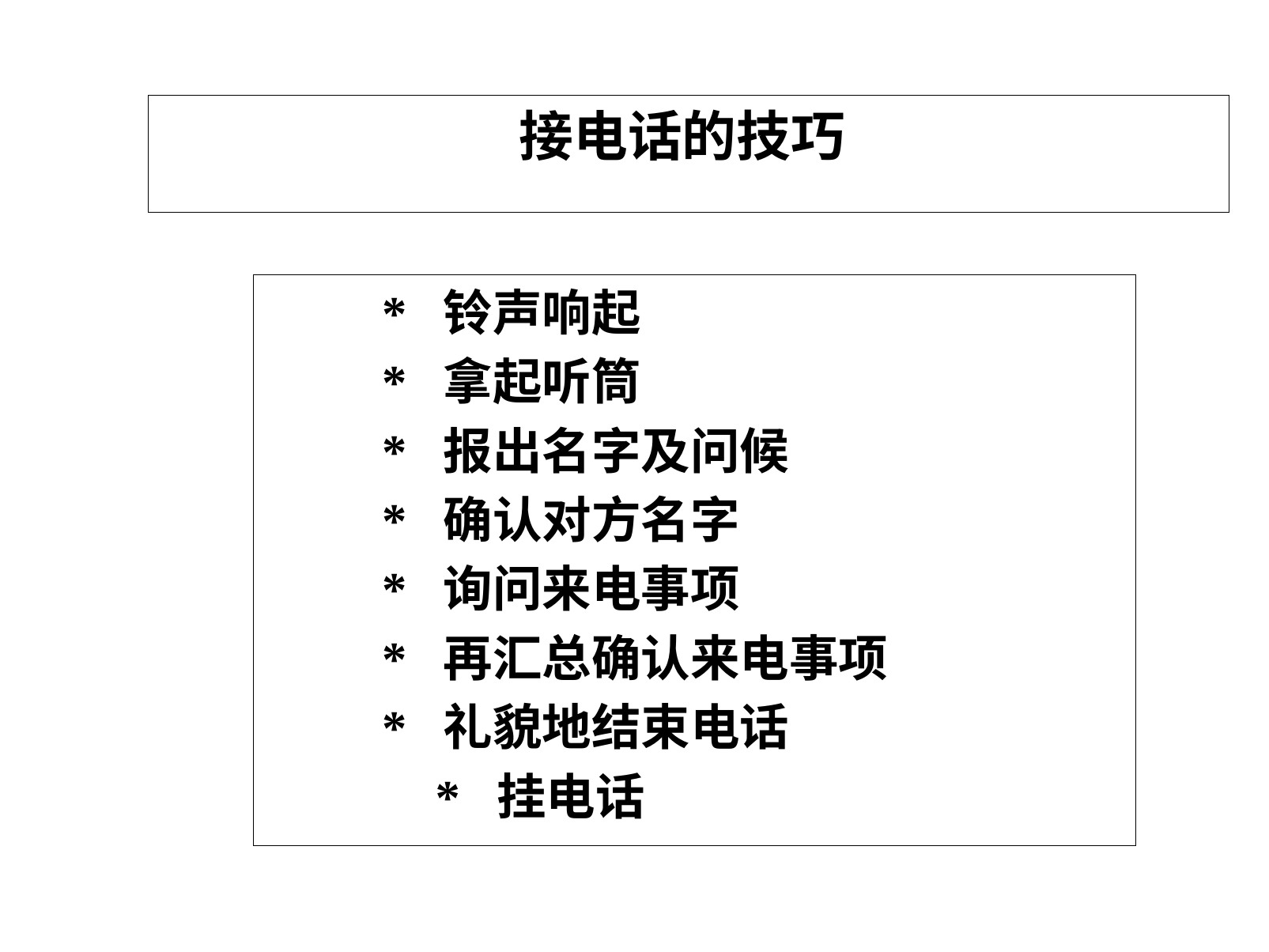

# 接电话的技巧
         *  铃声响起
         *  拿起听筒
         *  报出名字及问候
         *  确认对方名字
         *  询问来电事项
         *  再汇总确认来电事项
         *  礼貌地结束电话
               *  挂电话